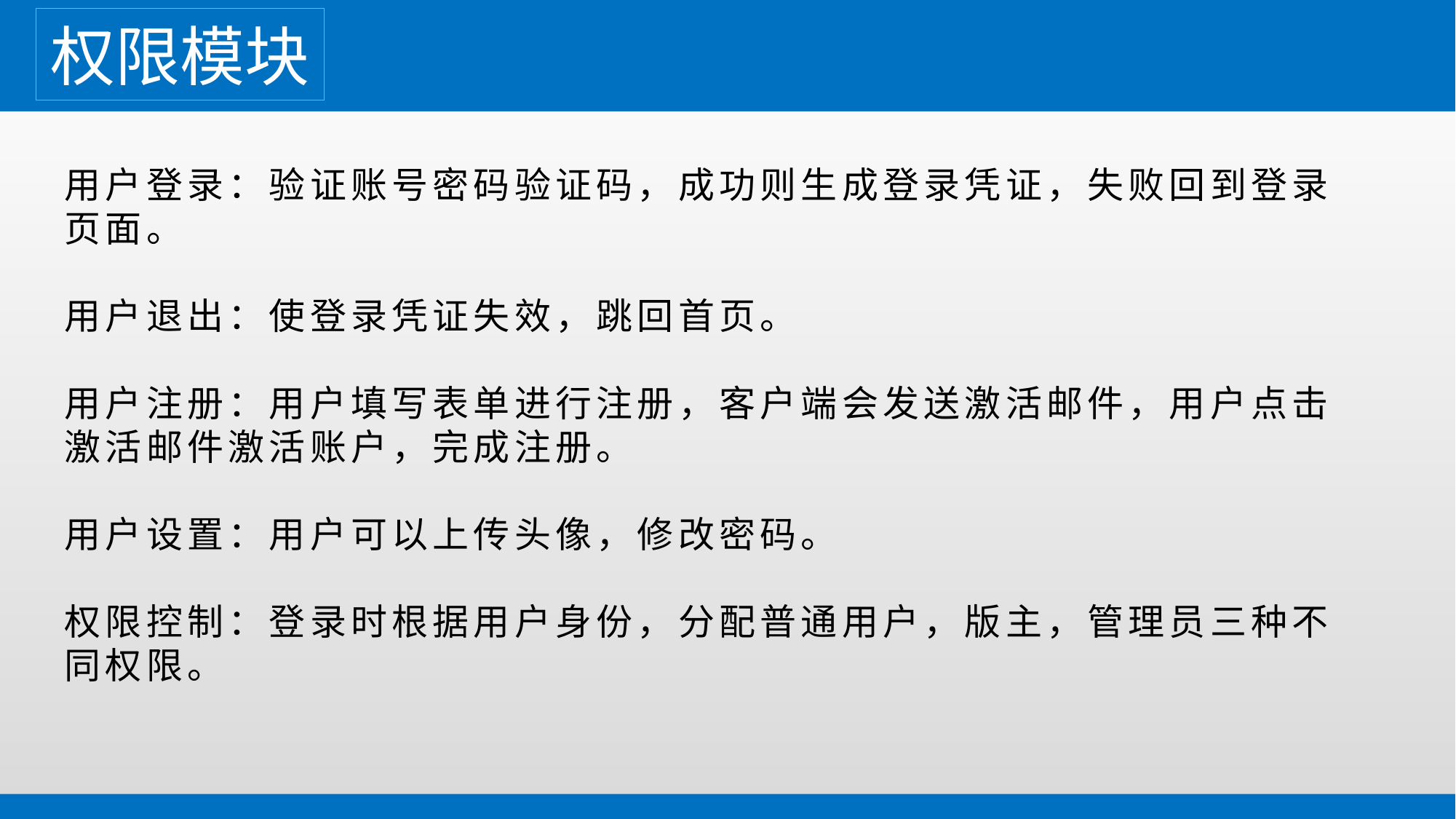

权限模块
用户登录：验证账号密码验证码，成功则生成登录凭证，失败回到登录页面。

用户退出：使登录凭证失效，跳回首页。

用户注册：用户填写表单进行注册，客户端会发送激活邮件，用户点击激活邮件激活账户，完成注册。

用户设置：用户可以上传头像，修改密码。

权限控制：登录时根据用户身份，分配普通用户，版主，管理员三种不同权限。